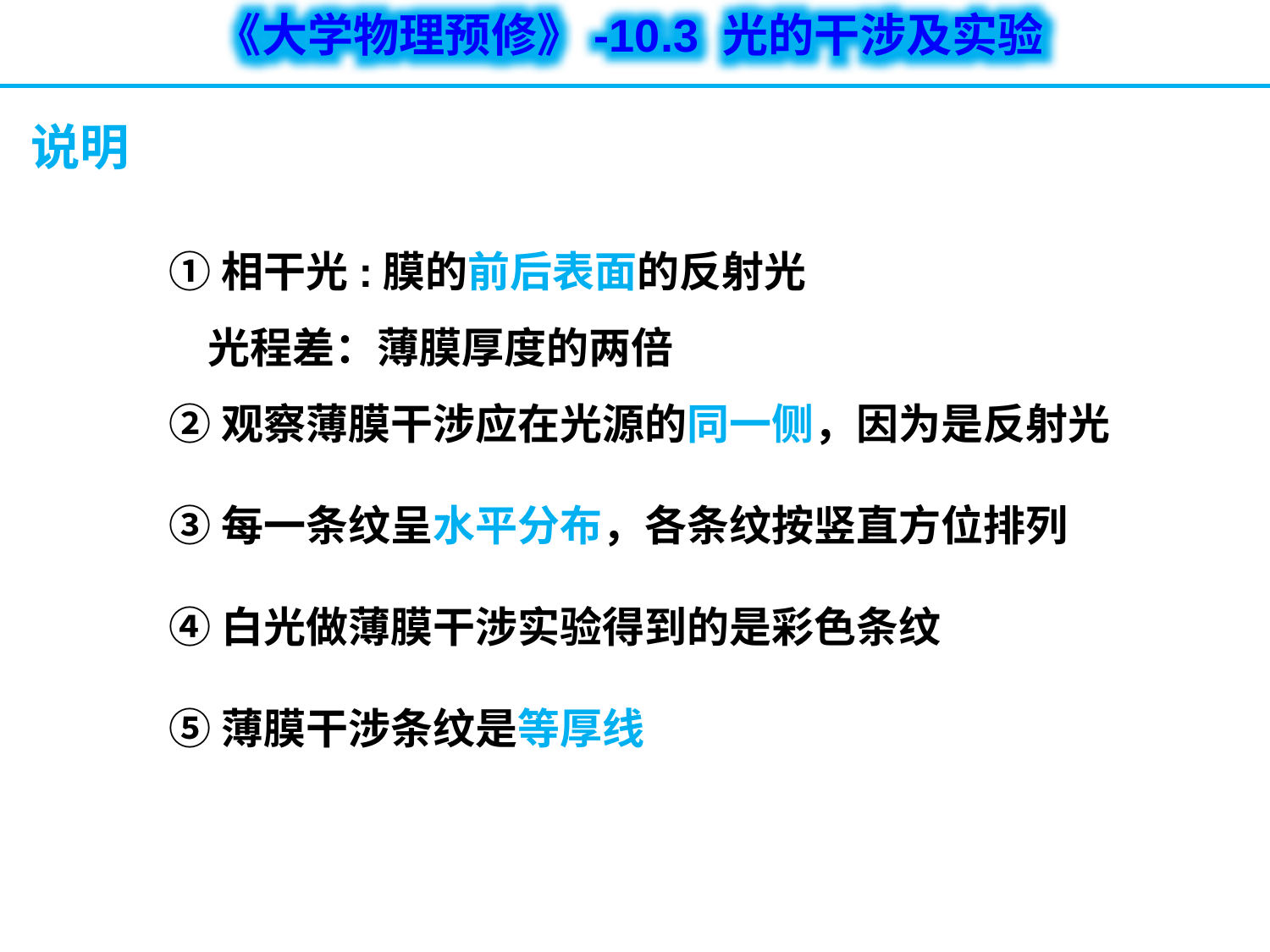

说明
①相干光:膜的前后表面的反射光
   光程差：薄膜厚度的两倍
②观察薄膜干涉应在光源的同一侧，因为是反射光

③每一条纹呈水平分布，各条纹按竖直方位排列

④白光做薄膜干涉实验得到的是彩色条纹

⑤薄膜干涉条纹是等厚线